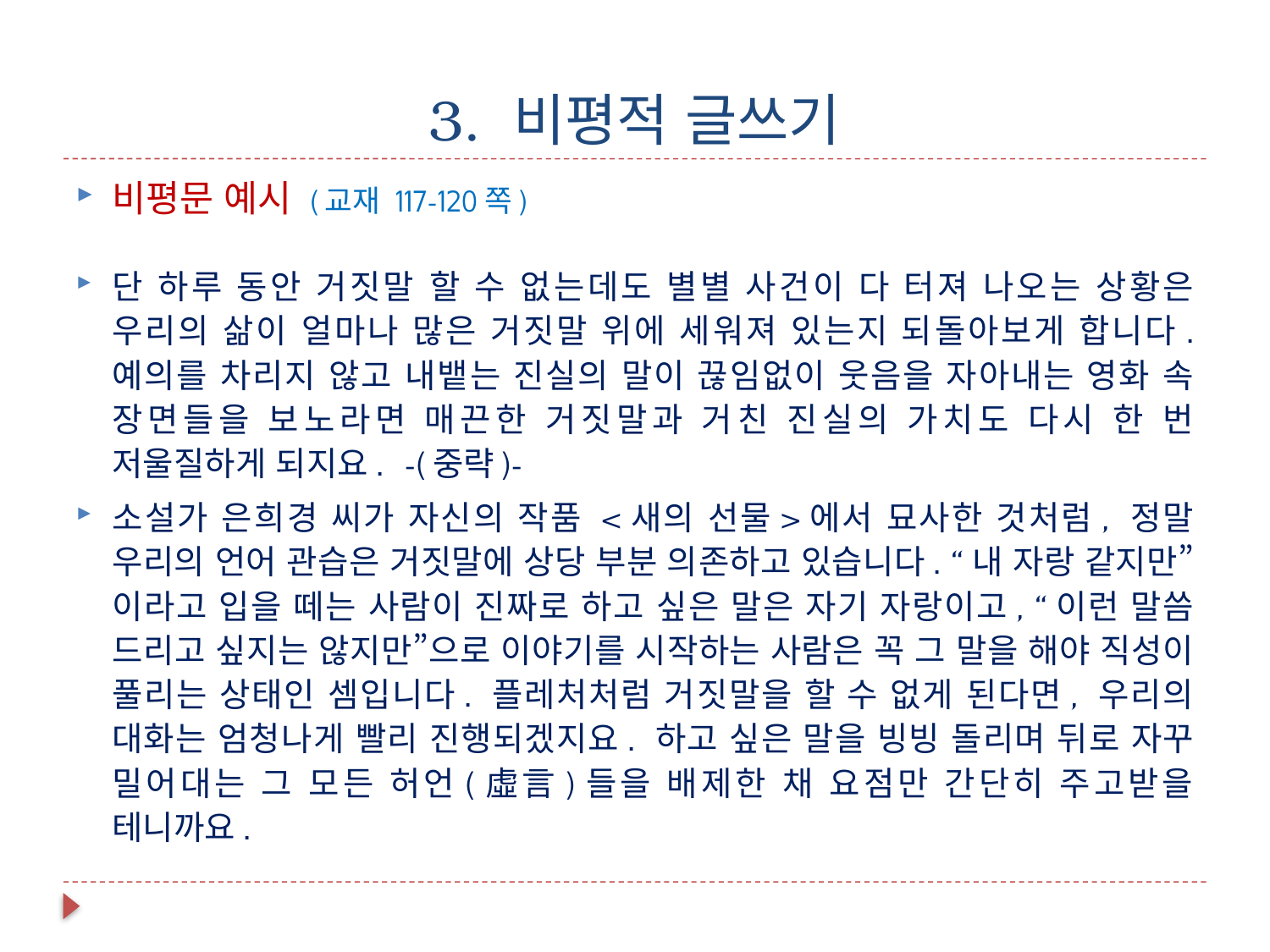

# 3. 비평적 글쓰기
비평문 예시 (교재 117-120쪽)

단 하루 동안 거짓말 할 수 없는데도 별별 사건이 다 터져 나오는 상황은 우리의 삶이 얼마나 많은 거짓말 위에 세워져 있는지 되돌아보게 합니다. 예의를 차리지 않고 내뱉는 진실의 말이 끊임없이 웃음을 자아내는 영화 속 장면들을 보노라면 매끈한 거짓말과 거친 진실의 가치도 다시 한 번 저울질하게 되지요.  -(중략)-
소설가 은희경 씨가 자신의 작품 <새의 선물>에서 묘사한 것처럼, 정말 우리의 언어 관습은 거짓말에 상당 부분 의존하고 있습니다. “내 자랑 같지만”이라고 입을 떼는 사람이 진짜로 하고 싶은 말은 자기 자랑이고, “이런 말씀 드리고 싶지는 않지만”으로 이야기를 시작하는 사람은 꼭 그 말을 해야 직성이 풀리는 상태인 셈입니다. 플레처처럼 거짓말을 할 수 없게 된다면, 우리의 대화는 엄청나게 빨리 진행되겠지요. 하고 싶은 말을 빙빙 돌리며 뒤로 자꾸 밀어대는 그 모든 허언(虛言)들을 배제한 채 요점만 간단히 주고받을 테니까요.